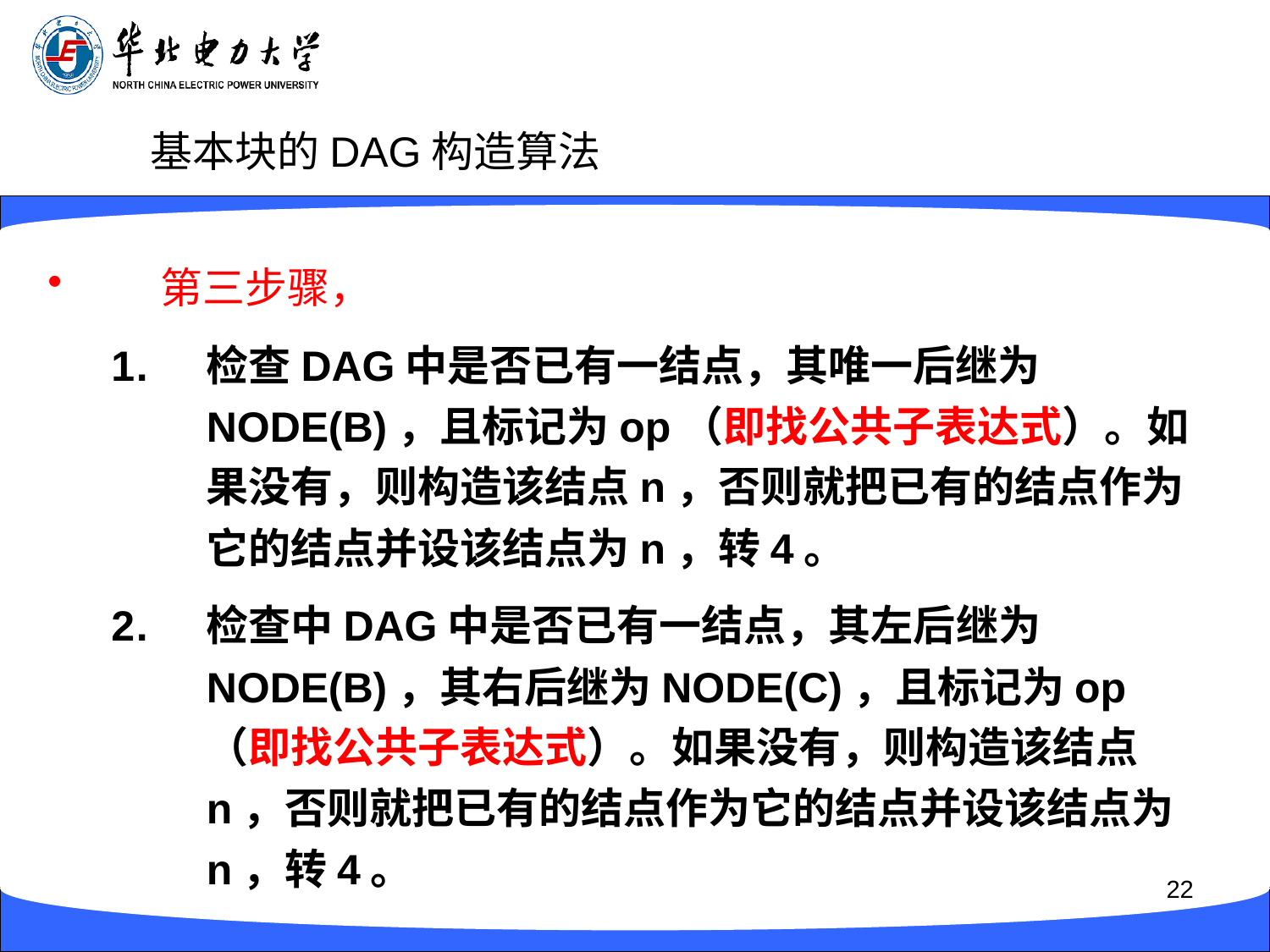

# 基本块的DAG构造算法
第三步骤，
检查DAG中是否已有一结点，其唯一后继为NODE(B)，且标记为op（即找公共子表达式）。如果没有，则构造该结点n，否则就把已有的结点作为它的结点并设该结点为n，转4。
检查中DAG中是否已有一结点，其左后继为NODE(B)，其右后继为NODE(C)，且标记为op（即找公共子表达式）。如果没有，则构造该结点n，否则就把已有的结点作为它的结点并设该结点为n，转4。
22